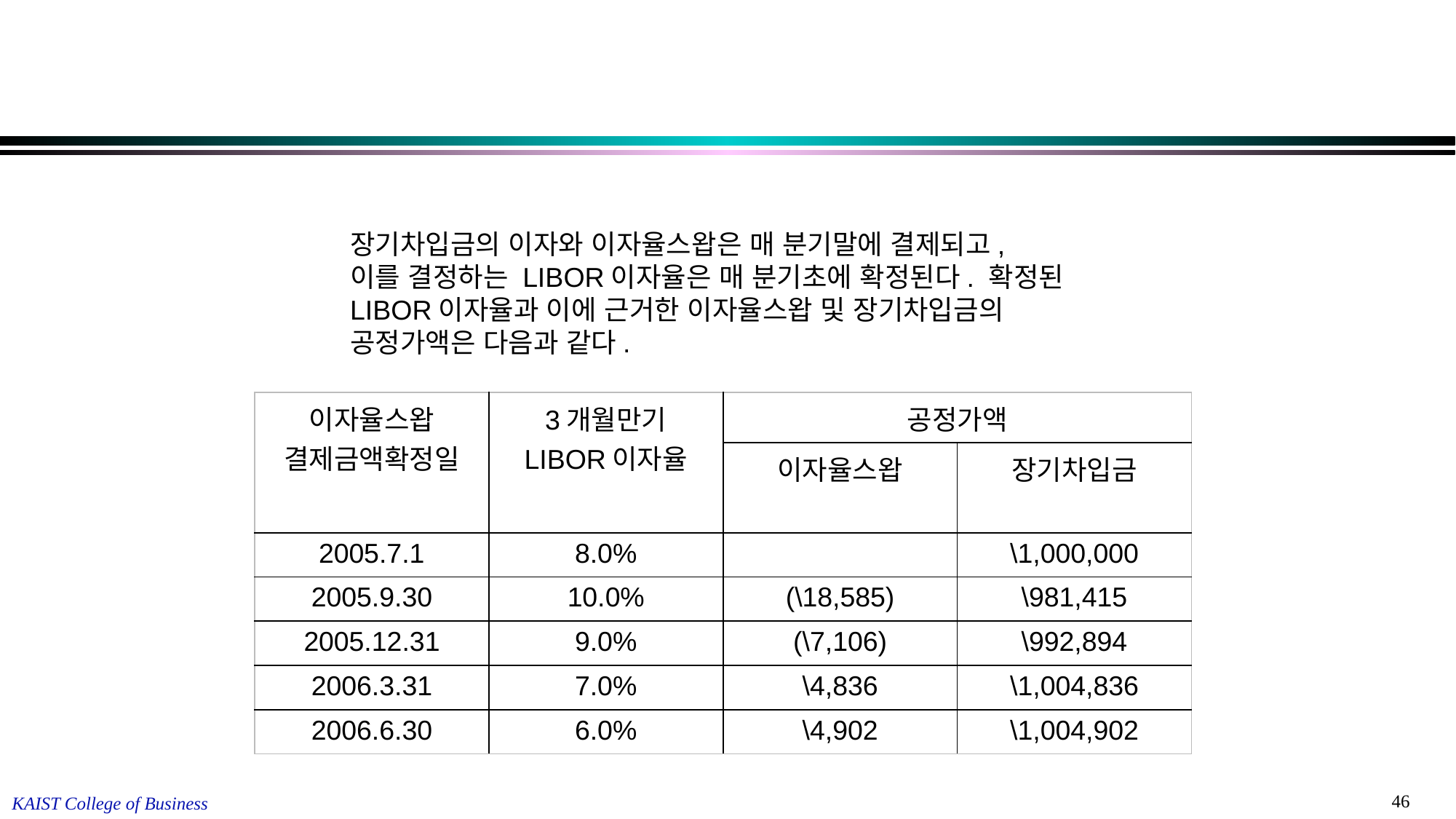

#
장기차입금의 이자와 이자율스왑은 매 분기말에 결제되고,
이를 결정하는 LIBOR이자율은 매 분기초에 확정된다. 확정된
LIBOR이자율과 이에 근거한 이자율스왑 및 장기차입금의
공정가액은 다음과 같다.
| 이자율스왑 결제금액확정일 | 3개월만기 LIBOR이자율 | 공정가액 |  |
| --- | --- | --- | --- |
|  |  | 이자율스왑 | 장기차입금 |
| 2005.7.1 | 8.0% |  | \1,000,000 |
| 2005.9.30 | 10.0% | (\18,585) | \981,415 |
| 2005.12.31 | 9.0% | (\7,106) | \992,894 |
| 2006.3.31 | 7.0% | \4,836 | \1,004,836 |
| 2006.6.30 | 6.0% | \4,902 | \1,004,902 |